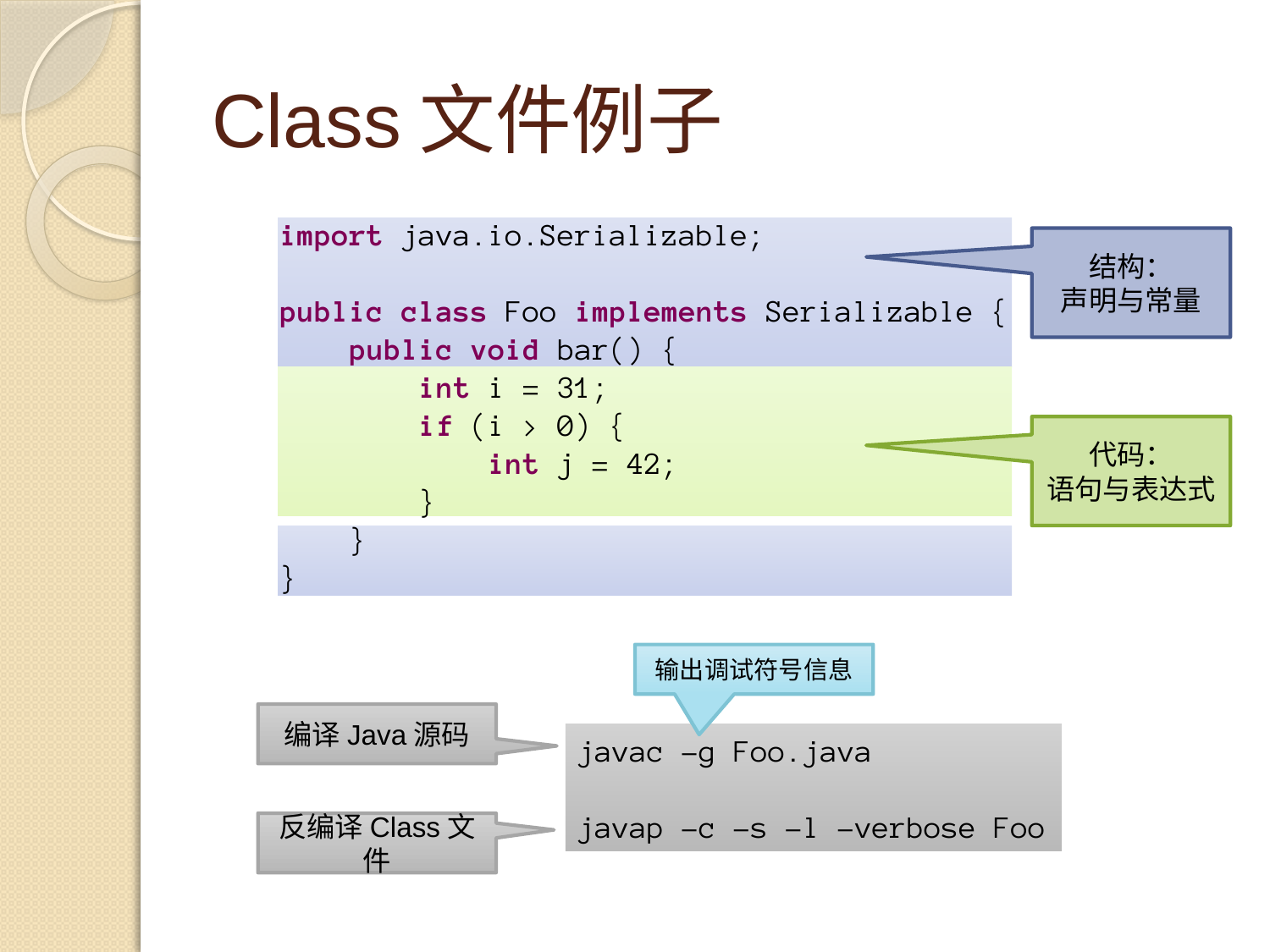

# Class文件例子
import java.io.Serializable;

public class Foo implements Serializable {
    public void bar() {
        int i = 31;
        if (i > 0) {
            int j = 42;
        }
    }
}

结构：
声明与常量

代码：
语句与表达式

输出调试符号信息
编译Java源码
javac -g Foo.java

javap -c -s -l -verbose Foo
反编译Class文件